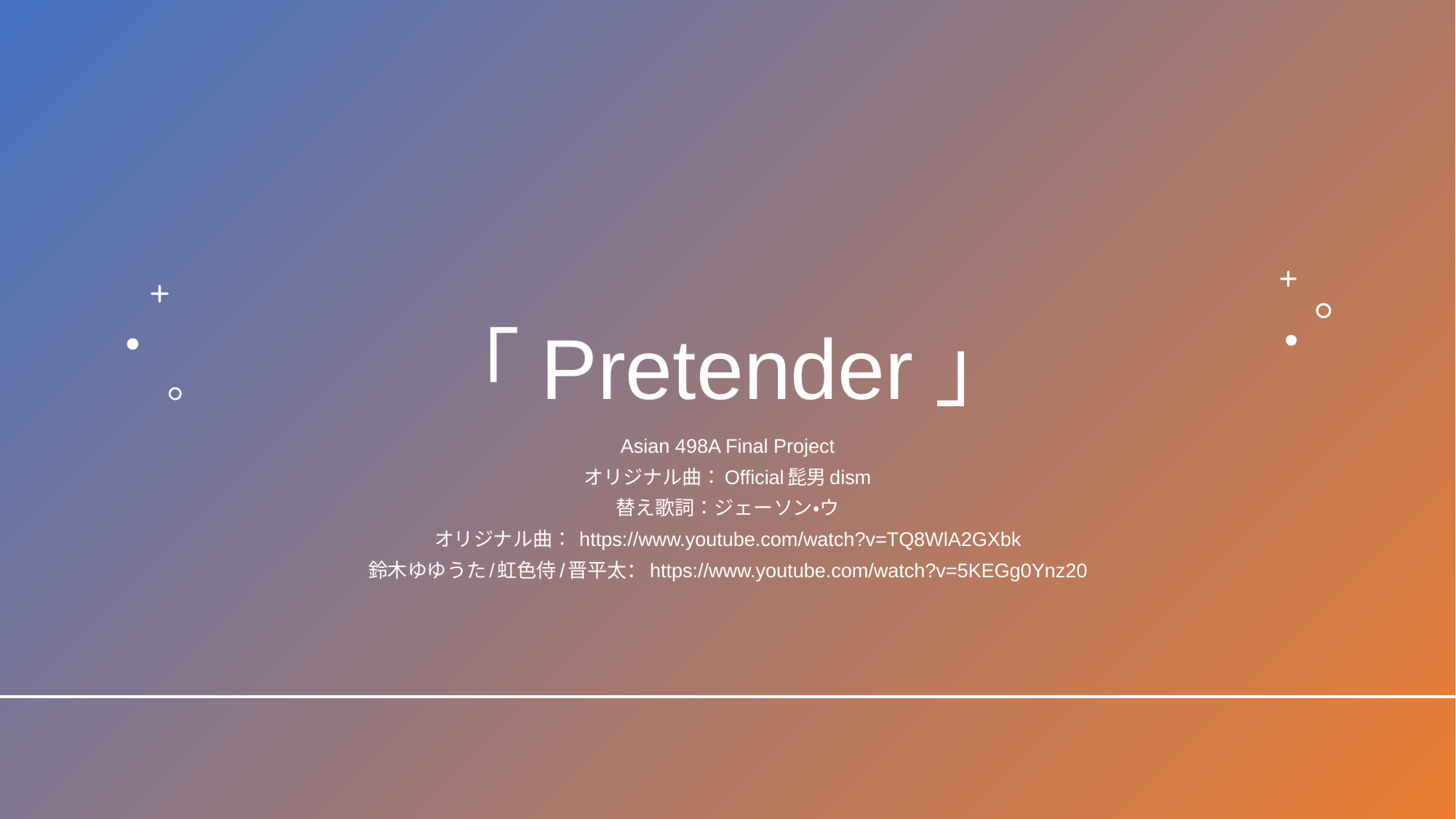

# 「Pretender」

Asian 498A Final Project
オリジナル曲：Official髭男dism
替え歌詞：ジェーソン・ウ
オリジナル曲： https://www.youtube.com/watch?v=TQ8WlA2GXbk
鈴木ゆゆうた/虹色侍/晋平太：https://www.youtube.com/watch?v=5KEGg0Ynz20